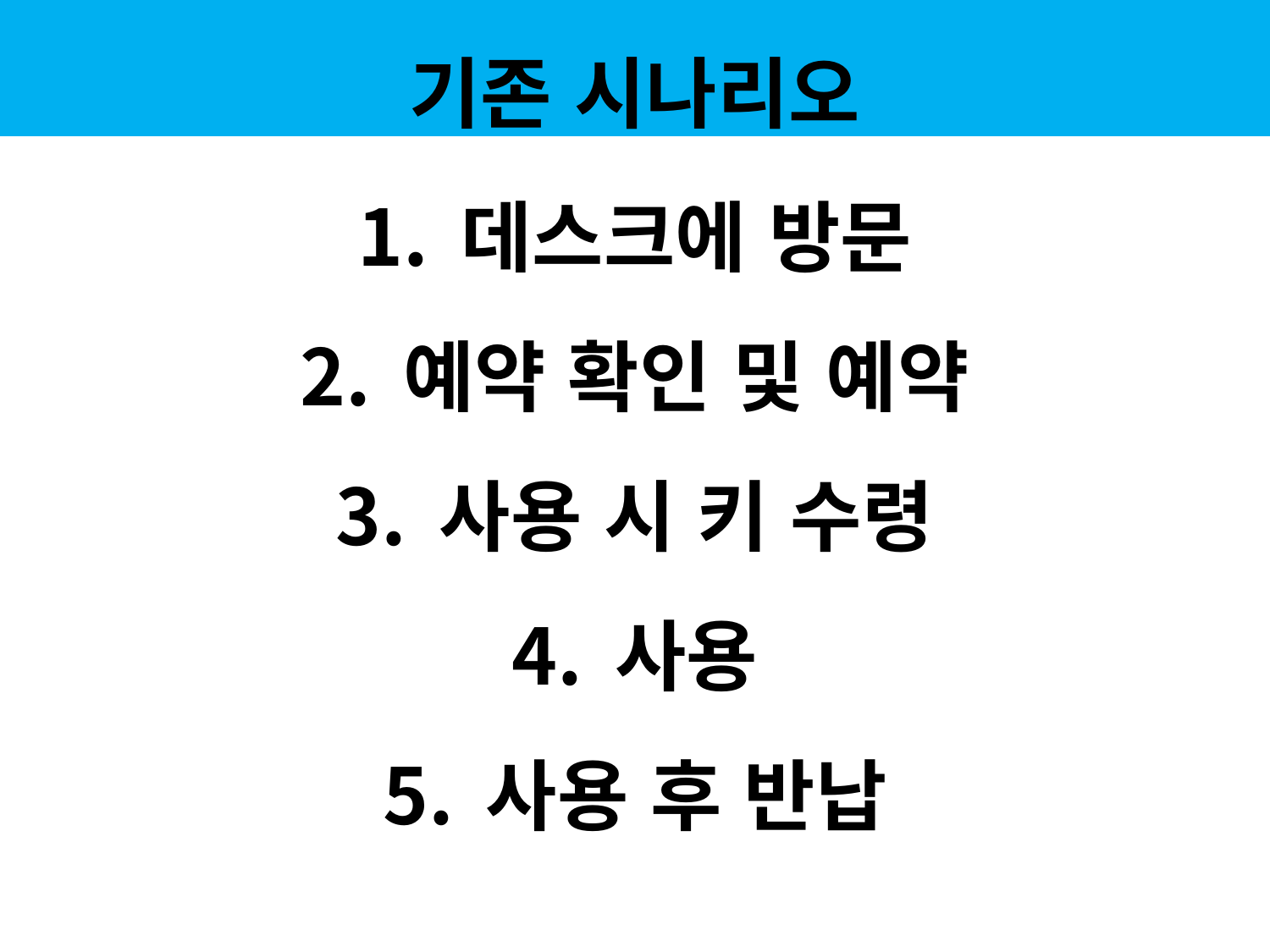

# 기존 시나리오
데스크에 방문
예약 확인 및 예약
사용 시 키 수령
사용
사용 후 반납